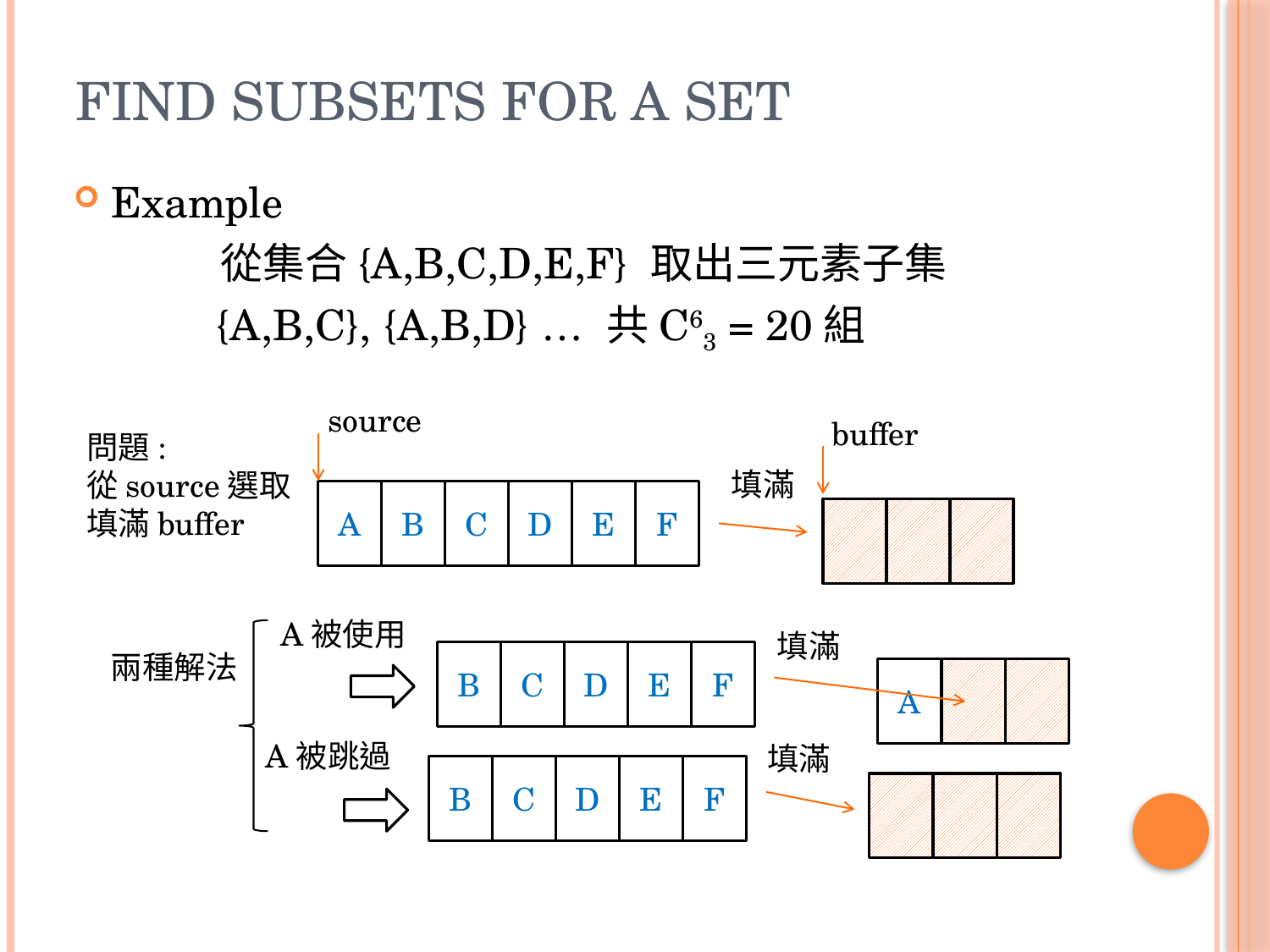

# Find Subsets for a Set
Example
	 從集合{A,B,C,D,E,F} 取出三元素子集
            {A,B,C}, {A,B,D} … 共C63 = 20組
source
buffer
問題:
從source選取 填滿buffer
填滿
A
B
C
D
E
F

A被使用
填滿

兩種解法
B
C
D
E
F
A

A被跳過
填滿
B
C
D
E
F